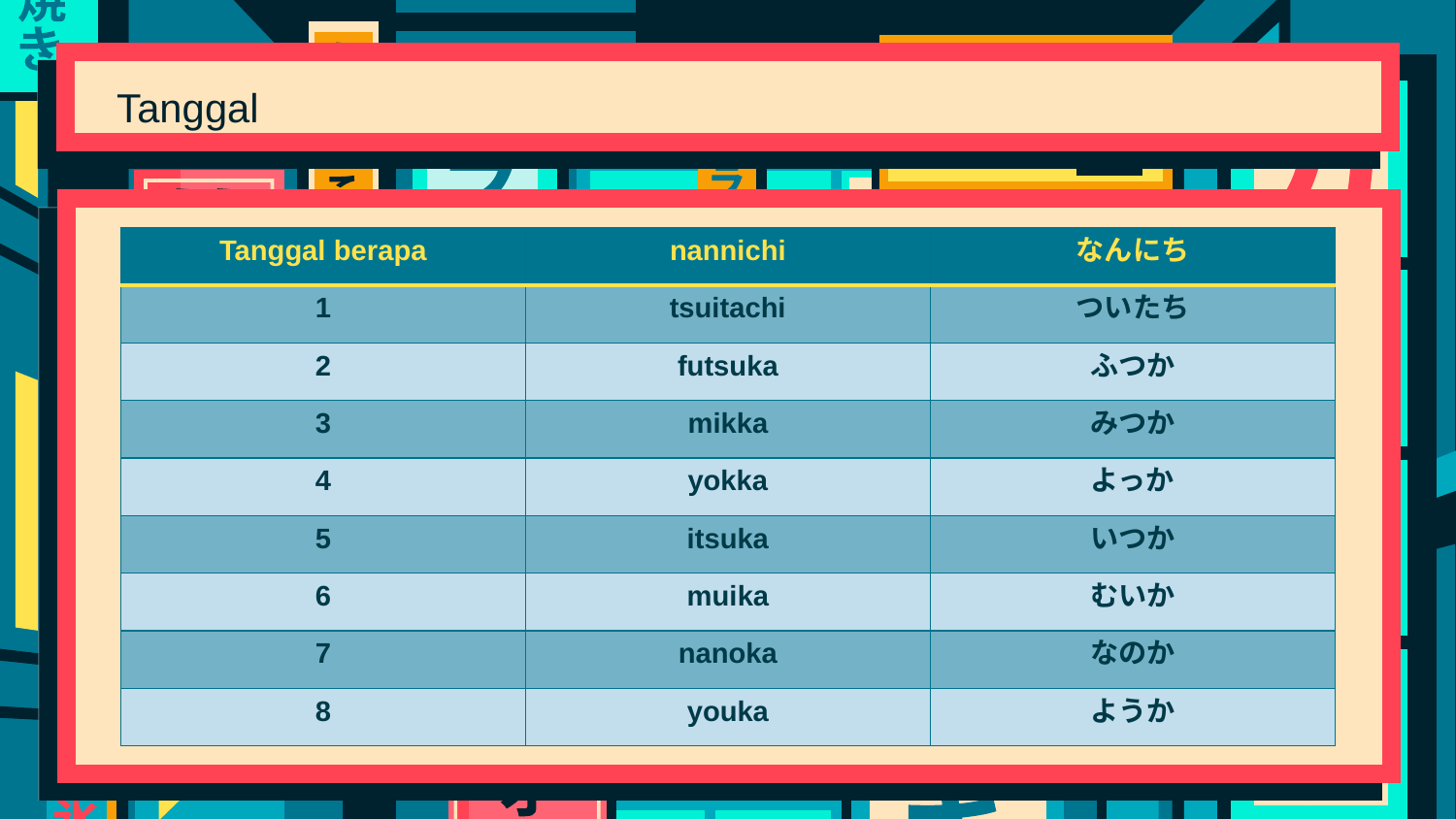

# Tanggal
| Tanggal berapa | nannichi | なんにち |
| --- | --- | --- |
| 1 | tsuitachi | ついたち |
| 2 | futsuka | ふつか |
| 3 | mikka | みつか |
| 4 | yokka | よっか |
| 5 | itsuka | いつか |
| 6 | muika | むいか |
| 7 | nanoka | なのか |
| 8 | youka | ようか |